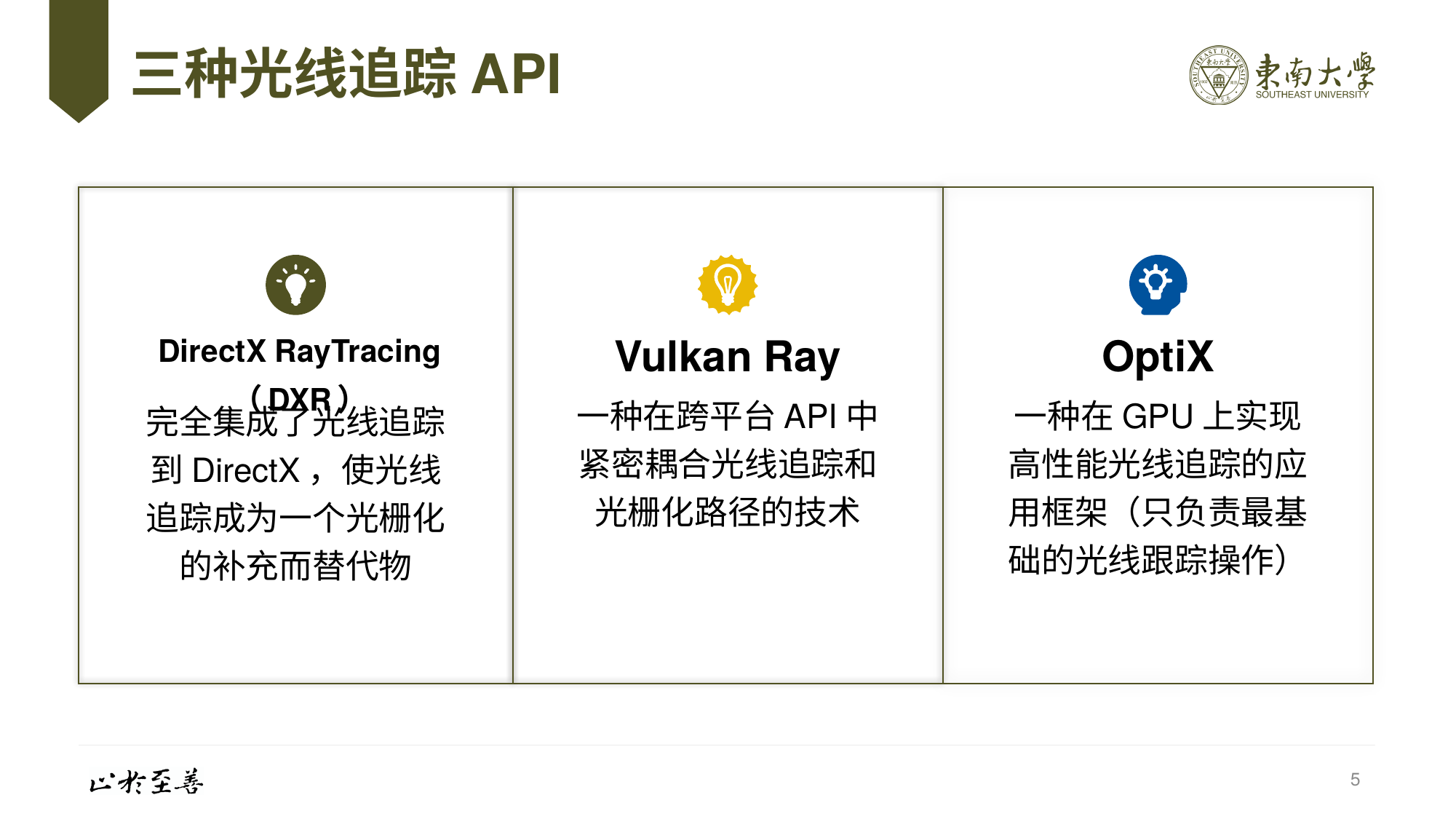

# 三种光线追踪API

Vulkan Ray
OptiX
DirectX RayTracing
（DXR）
一种在跨平台API中紧密耦合光线追踪和光栅化路径的技术
一种在GPU上实现高性能光线追踪的应用框架（只负责最基础的光线跟踪操作）
完全集成了光线追踪到DirectX，使光线追踪成为一个光栅化的补充而替代物
5